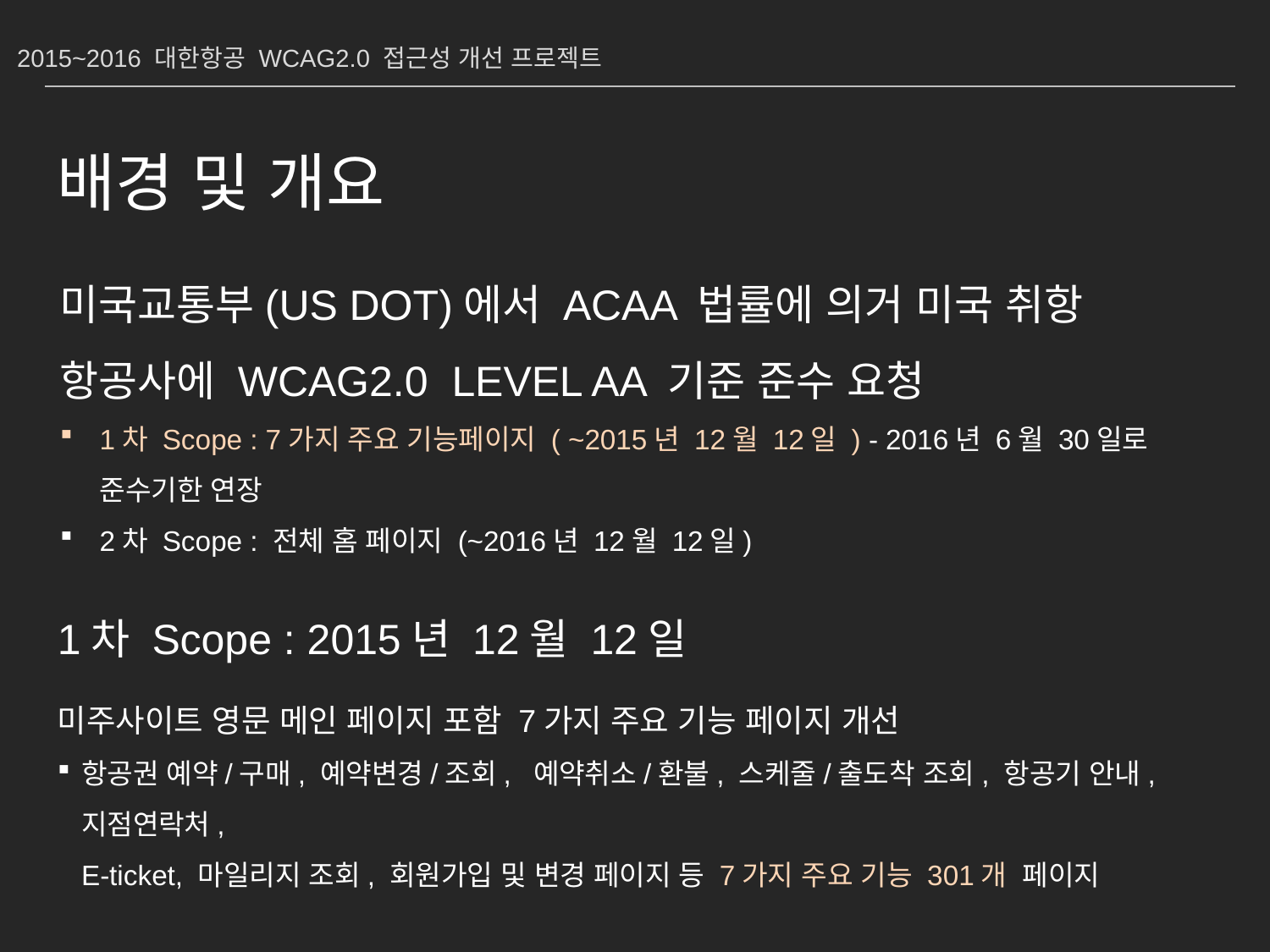

2015~2016 대한항공 WCAG2.0 접근성 개선 프로젝트
배경 및 개요
미국교통부(US DOT)에서 ACAA 법률에 의거 미국 취항 항공사에 WCAG2.0  LEVEL AA 기준 준수 요청
1차 Scope : 7가지 주요 기능페이지 ( ~2015년 12월 12일 ) - 2016년 6월 30일로 준수기한 연장
2차 Scope : 전체 홈 페이지 (~2016년 12월 12일)
1차 Scope : 2015년 12월 12일
미주사이트 영문 메인 페이지 포함 7가지 주요 기능 페이지 개선
항공권 예약/구매, 예약변경/조회,  예약취소/환불, 스케줄/출도착 조회, 항공기 안내, 지점연락처,
E-ticket, 마일리지 조회, 회원가입 및 변경 페이지 등 7가지 주요 기능 301개  페이지